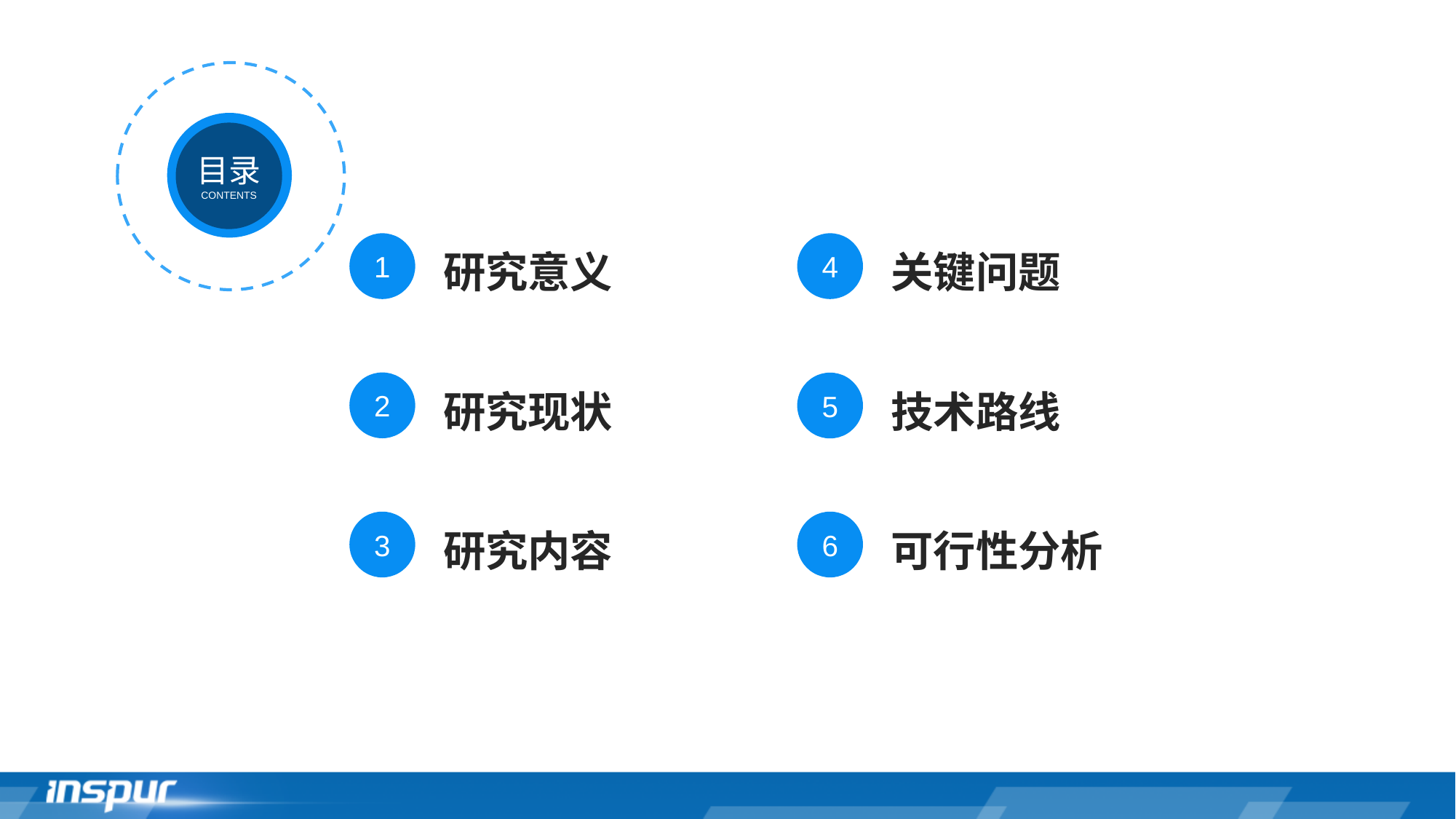

目录
CONTENTS
研究意义
关键问题
1
4
研究现状
技术路线
2
5

研究内容
可行性分析
3
6